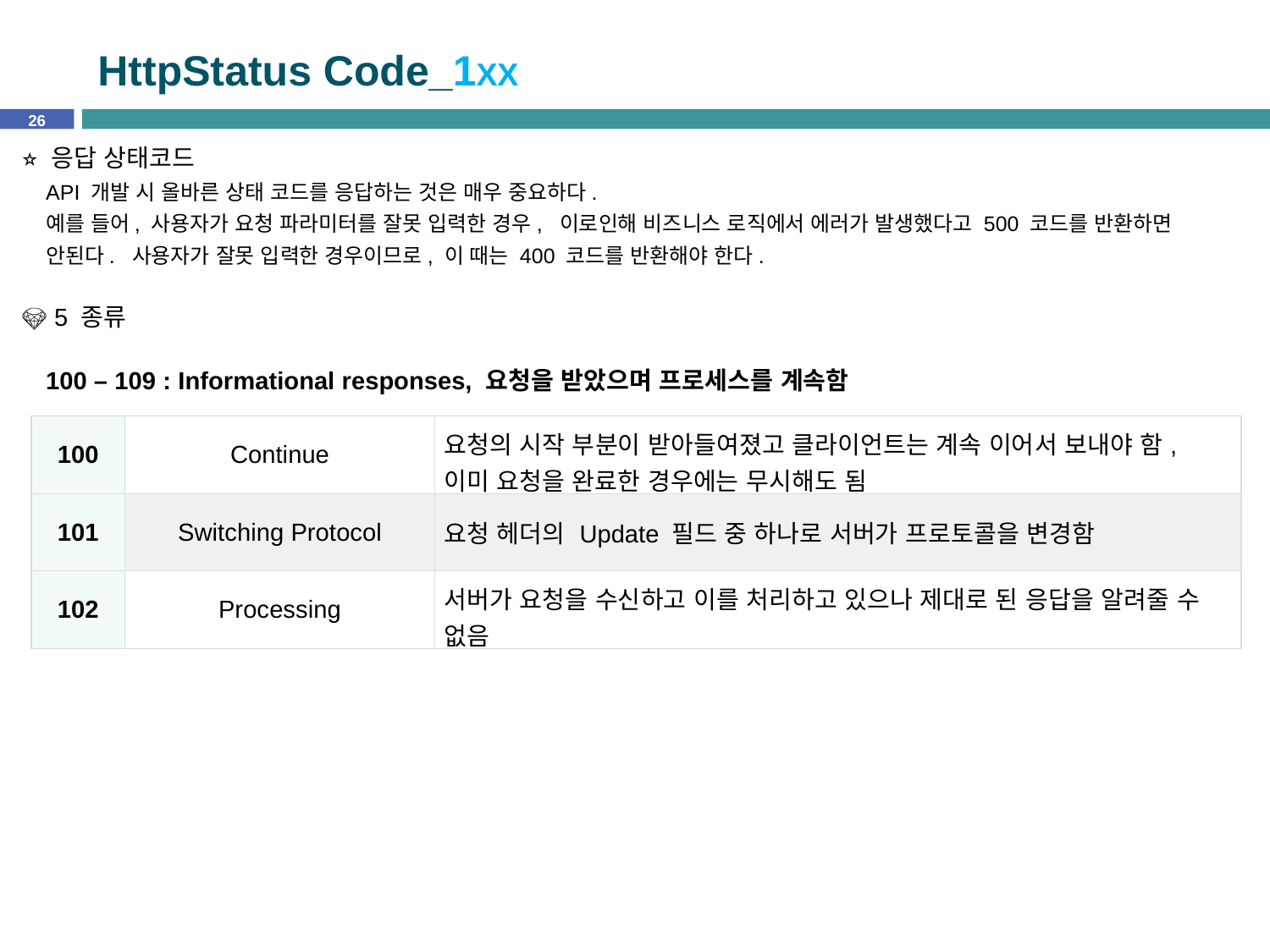

# HttpStatus Code_1XX
26
⭐️ 응답 상태코드
API 개발 시 올바른 상태 코드를 응답하는 것은 매우 중요하다.
예를 들어, 사용자가 요청 파라미터를 잘못 입력한 경우,  이로인해 비즈니스 로직에서 에러가 발생했다고 500 코드를 반환하면 안된다.  사용자가 잘못 입력한 경우이므로, 이 때는 400 코드를 반환해야 한다.
💎 5 종류
100 – 109 : Informational responses, 요청을 받았으며 프로세스를 계속함
| 100 | Continue | 요청의 시작 부분이 받아들여졌고 클라이언트는 계속 이어서 보내야 함, 이미 요청을 완료한 경우에는 무시해도 됨 |
| --- | --- | --- |
| 101 | Switching Protocol | 요청 헤더의 Update 필드 중 하나로 서버가 프로토콜을 변경함 |
| 102 | Processing | 서버가 요청을 수신하고 이를 처리하고 있으나 제대로 된 응답을 알려줄 수 없음 |